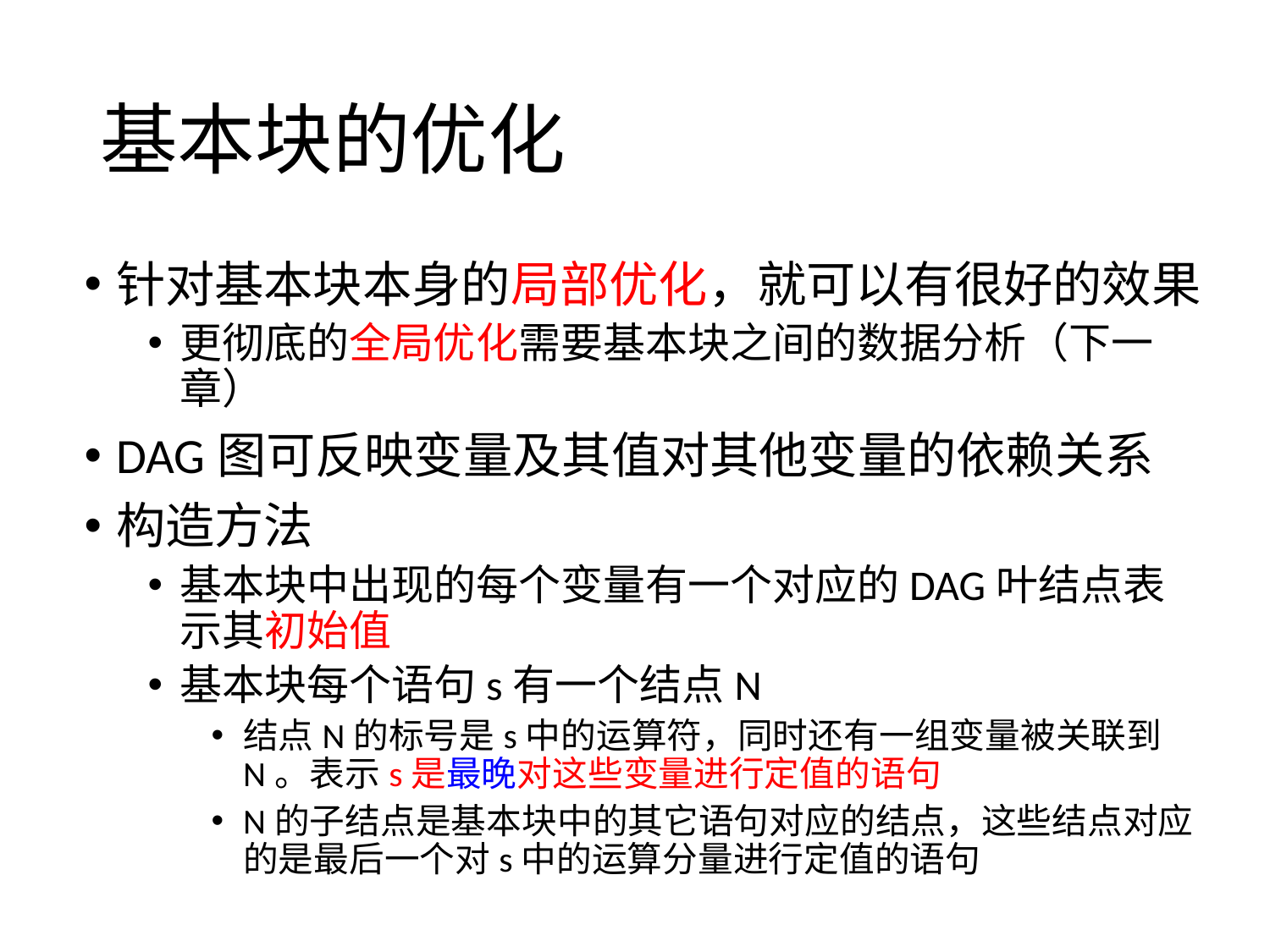

# 基本块的优化
针对基本块本身的局部优化，就可以有很好的效果
更彻底的全局优化需要基本块之间的数据分析（下一章）
DAG图可反映变量及其值对其他变量的依赖关系
构造方法
基本块中出现的每个变量有一个对应的DAG叶结点表示其初始值
基本块每个语句s有一个结点N
结点N的标号是s中的运算符，同时还有一组变量被关联到N。表示s是最晚对这些变量进行定值的语句
N的子结点是基本块中的其它语句对应的结点，这些结点对应的是最后一个对s中的运算分量进行定值的语句